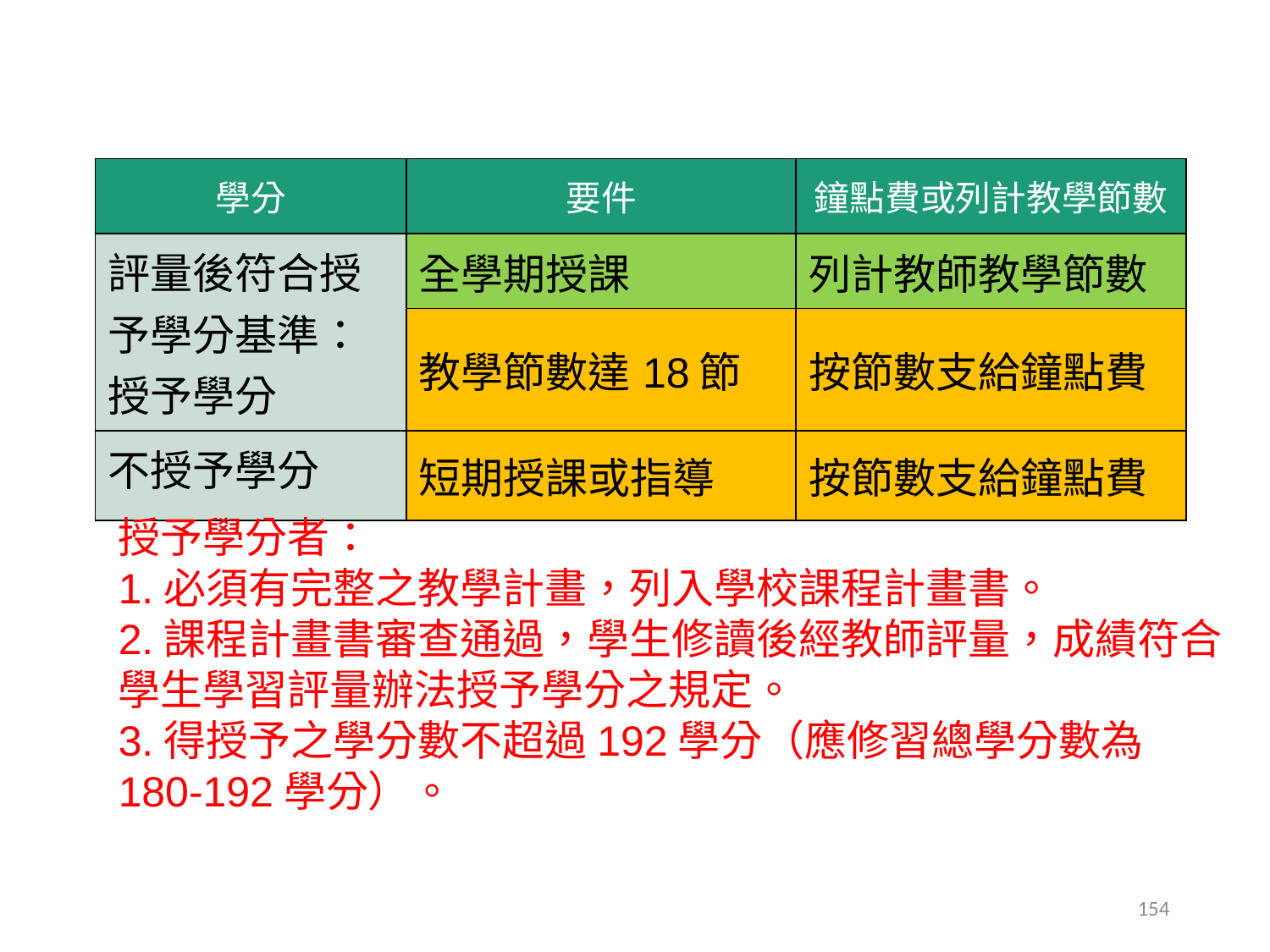

| 學分 | 要件 | 鐘點費或列計教學節數 |
| --- | --- | --- |
| 評量後符合授予學分基準：授予學分 | 全學期授課 | 列計教師教學節數 |
|  | 教學節數達18節 | 按節數支給鐘點費 |
| 不授予學分 | 短期授課或指導 | 按節數支給鐘點費 |
授予學分者：
1.必須有完整之教學計畫，列入學校課程計畫書。
2.課程計畫書審查通過，學生修讀後經教師評量，成績符合學生學習評量辦法授予學分之規定。
3.得授予之學分數不超過192學分（應修習總學分數為180-192學分）。
154